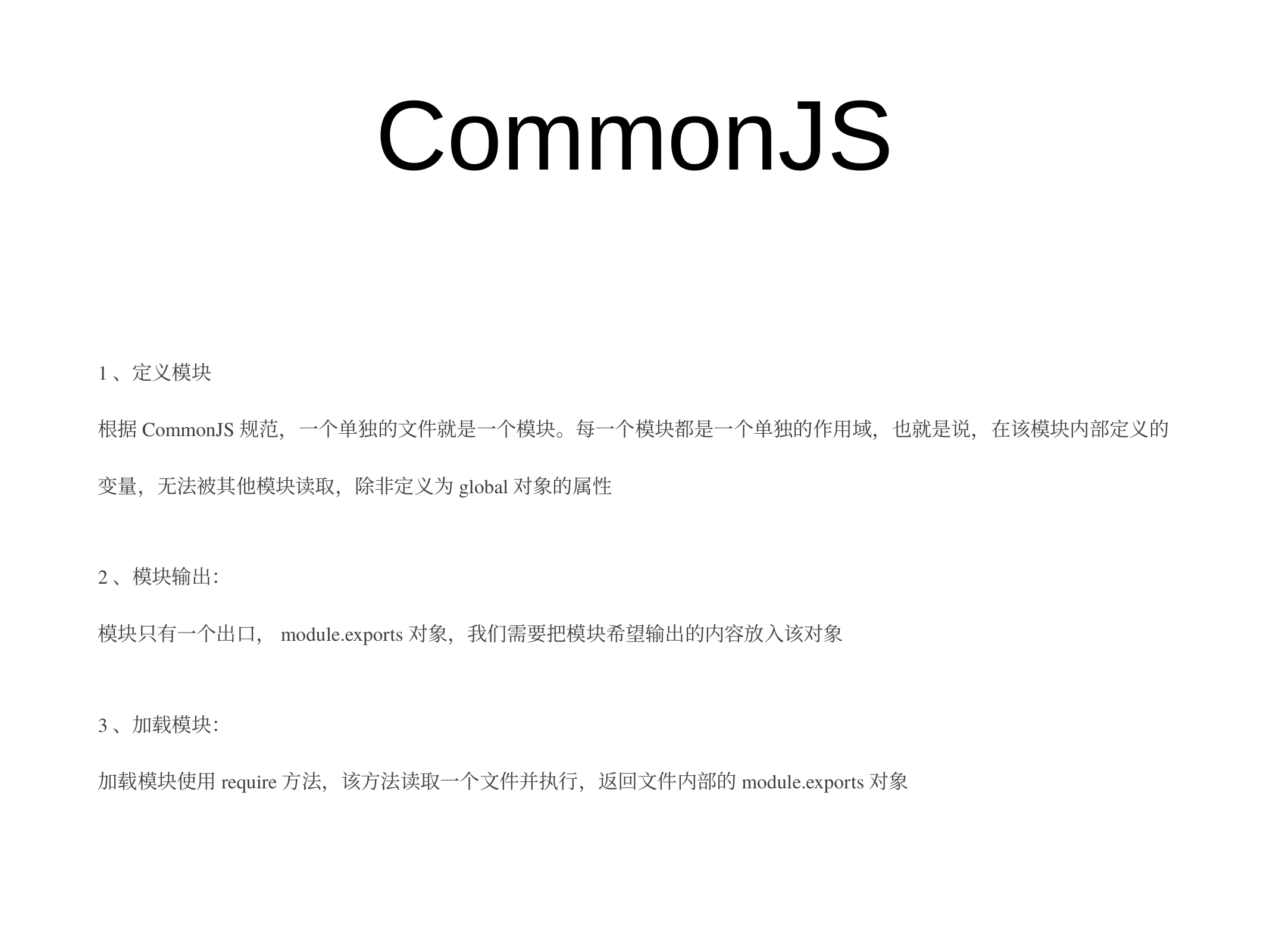

# CommonJS
1、定义模块 
根据CommonJS规范，一个单独的文件就是一个模块。每一个模块都是一个单独的作用域，也就是说，在该模块内部定义的变量，无法被其他模块读取，除非定义为global对象的属性
2、模块输出： 
模块只有一个出口，module.exports对象，我们需要把模块希望输出的内容放入该对象
3、加载模块： 
加载模块使用require方法，该方法读取一个文件并执行，返回文件内部的module.exports对象